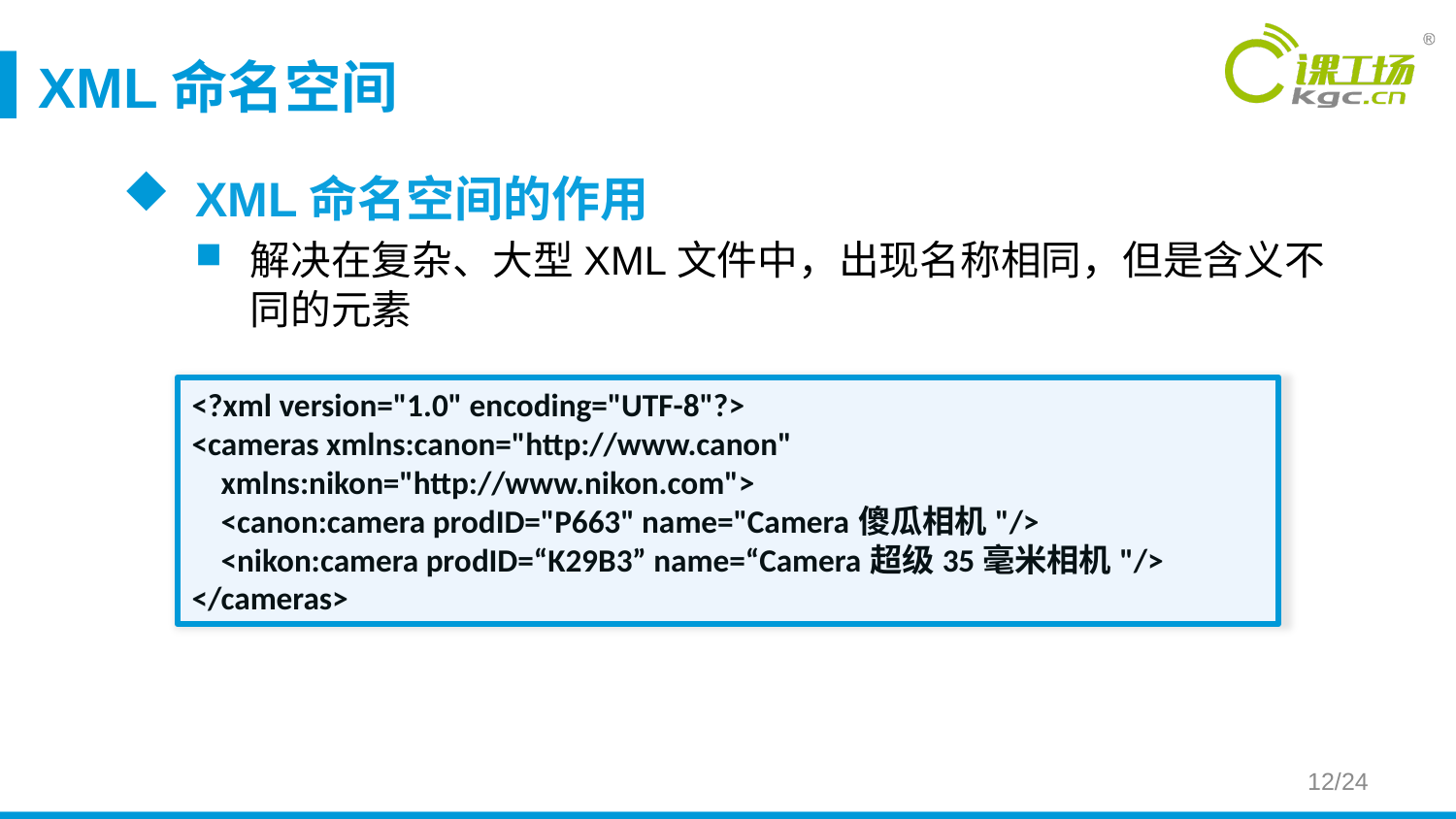

# XML命名空间
XML命名空间的作用
解决在复杂、大型XML文件中，出现名称相同，但是含义不同的元素

<?xml version="1.0" encoding="UTF-8"?>
<cameras xmlns:canon="http://www.canon"
    xmlns:nikon="http://www.nikon.com">
    <canon:camera prodID="P663" name="Camera傻瓜相机"/>
    <nikon:camera prodID=“K29B3” name=“Camera超级35毫米相机"/>
</cameras>
12/24